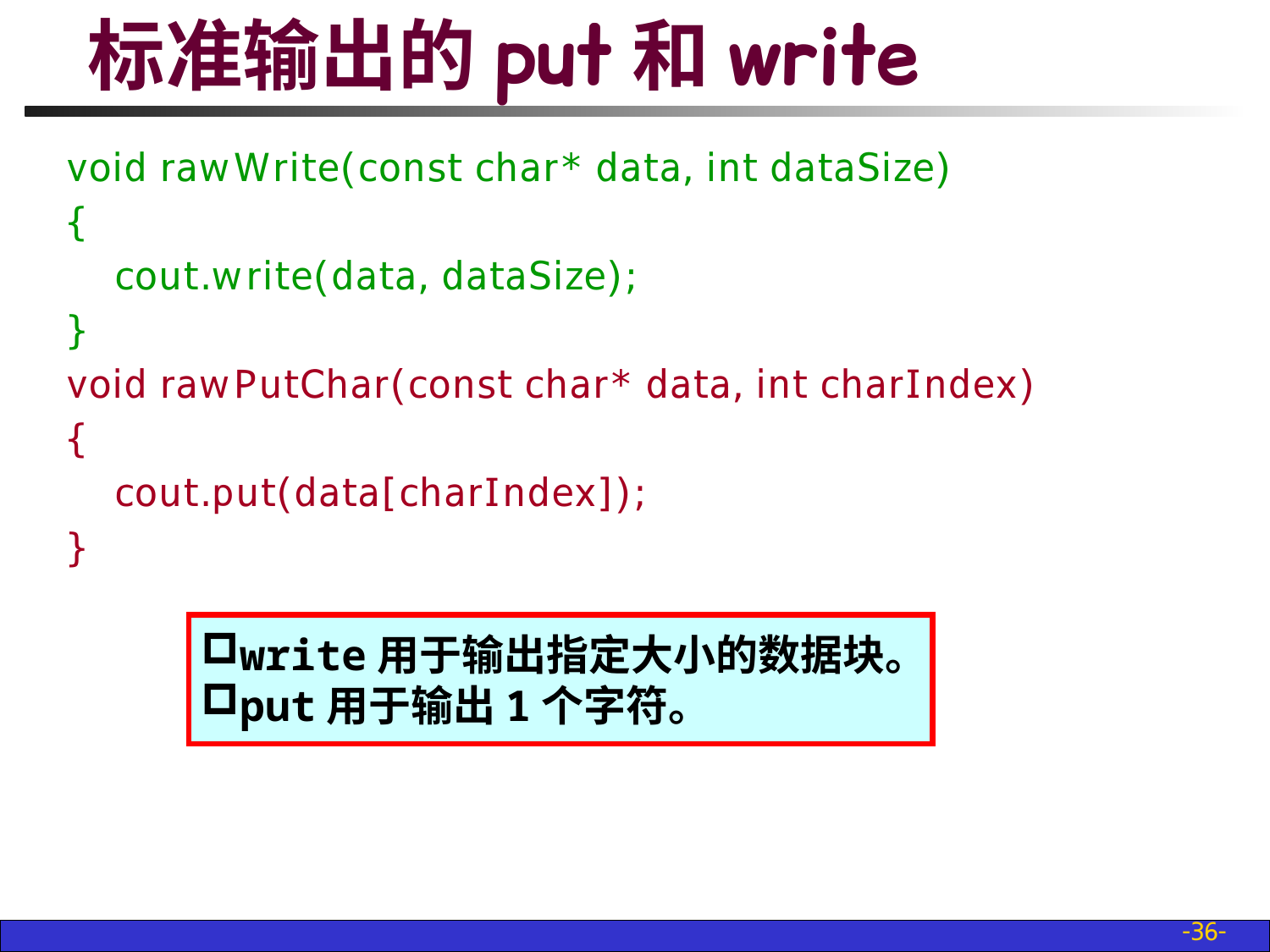

# 标准输出的put和write
void rawWrite(const char* data, int dataSize)
{
	cout.write(data, dataSize);
}
void rawPutChar(const char* data, int charIndex)
{
	cout.put(data[charIndex]);
}
write用于输出指定大小的数据块。
put用于输出1个字符。
-36-